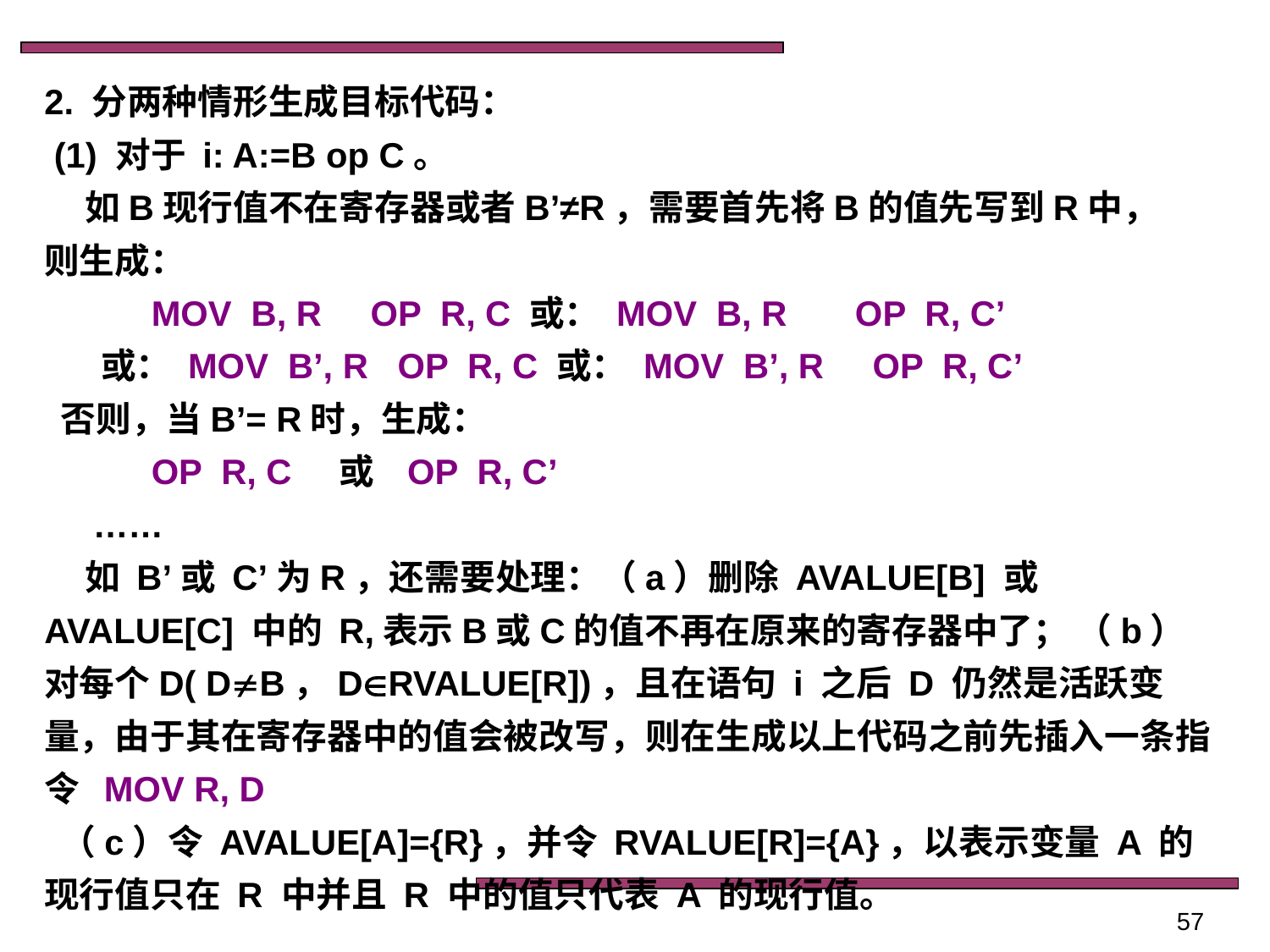

2. 分两种情形生成目标代码：
 (1) 对于 i: A:=B op C。
    如B现行值不在寄存器或者B’≠R，需要首先将B的值先写到R中，
则生成：
           MOV  B, R     OP  R, C 或： MOV  B, R       OP  R, C’
      或： MOV  B’, R   OP  R, C 或： MOV  B’, R     OP  R, C’
 否则，当B’= R时，生成：
           OP  R, C    或   OP  R, C’
     ……
    如 B’或 C’为R，还需要处理：（a）删除 AVALUE[B] 或 AVALUE[C] 中的 R,表示B或C的值不再在原来的寄存器中了； （b）对每个D( D≠B，D∈RVALUE[R])，且在语句 i 之后 D 仍然是活跃变量，由于其在寄存器中的值会被改写，则在生成以上代码之前先插入一条指令  MOV R, D
 （c）令 AVALUE[A]={R}，并令 RVALUE[R]={A}，以表示变量 A 的现行值只在 R 中并且 R 中的值只代表 A 的现行值。
57